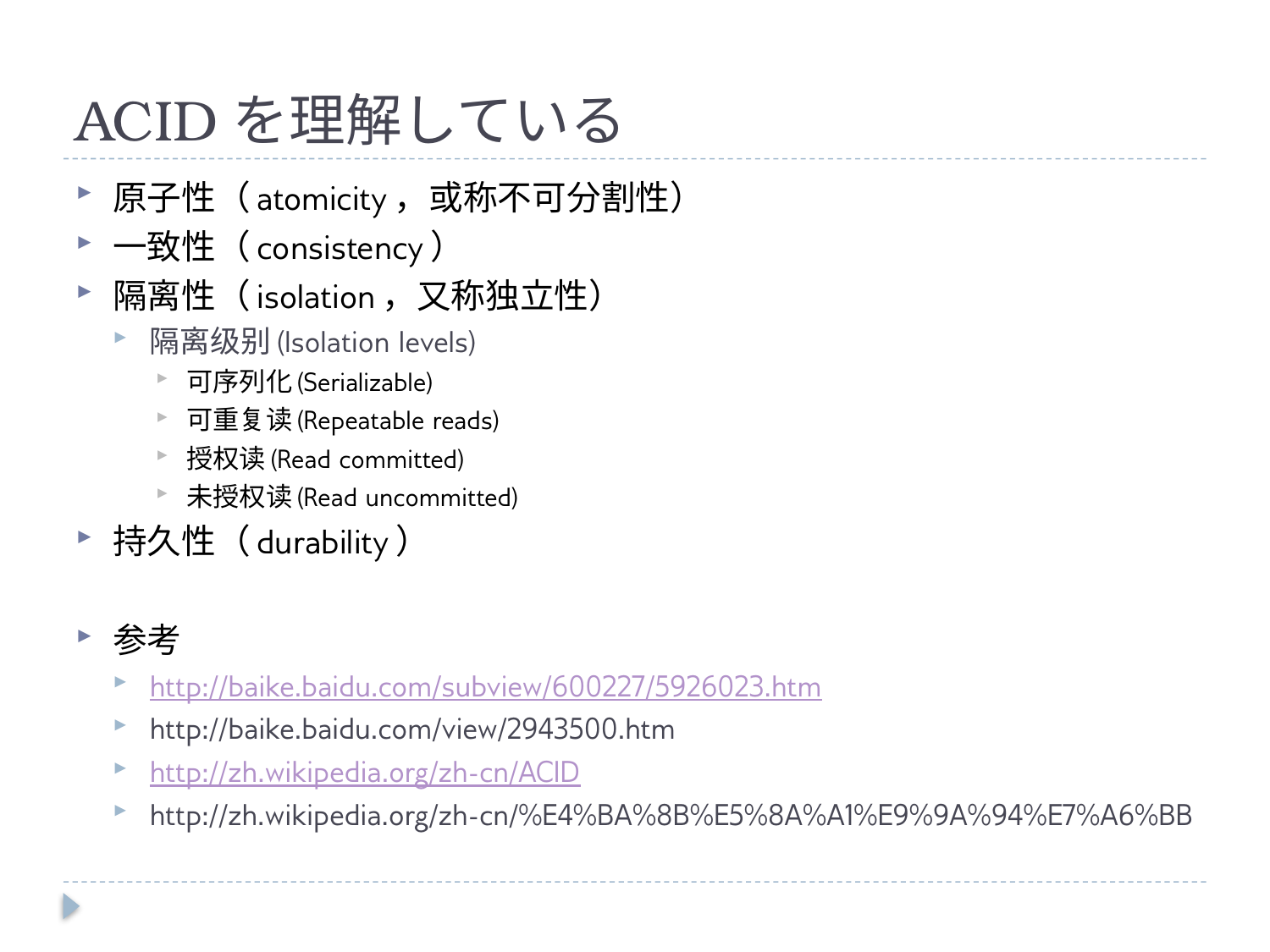

# ACIDを理解している
原子性（atomicity，或称不可分割性）
一致性（consistency）
隔离性（isolation，又称独立性）
隔离级别(Isolation levels)
可序列化(Serializable)
可重复读(Repeatable reads)
授权读(Read committed)
未授权读(Read uncommitted)
持久性（durability）

参考
http://baike.baidu.com/subview/600227/5926023.htm
http://baike.baidu.com/view/2943500.htm
http://zh.wikipedia.org/zh-cn/ACID
http://zh.wikipedia.org/zh-cn/%E4%BA%8B%E5%8A%A1%E9%9A%94%E7%A6%BB